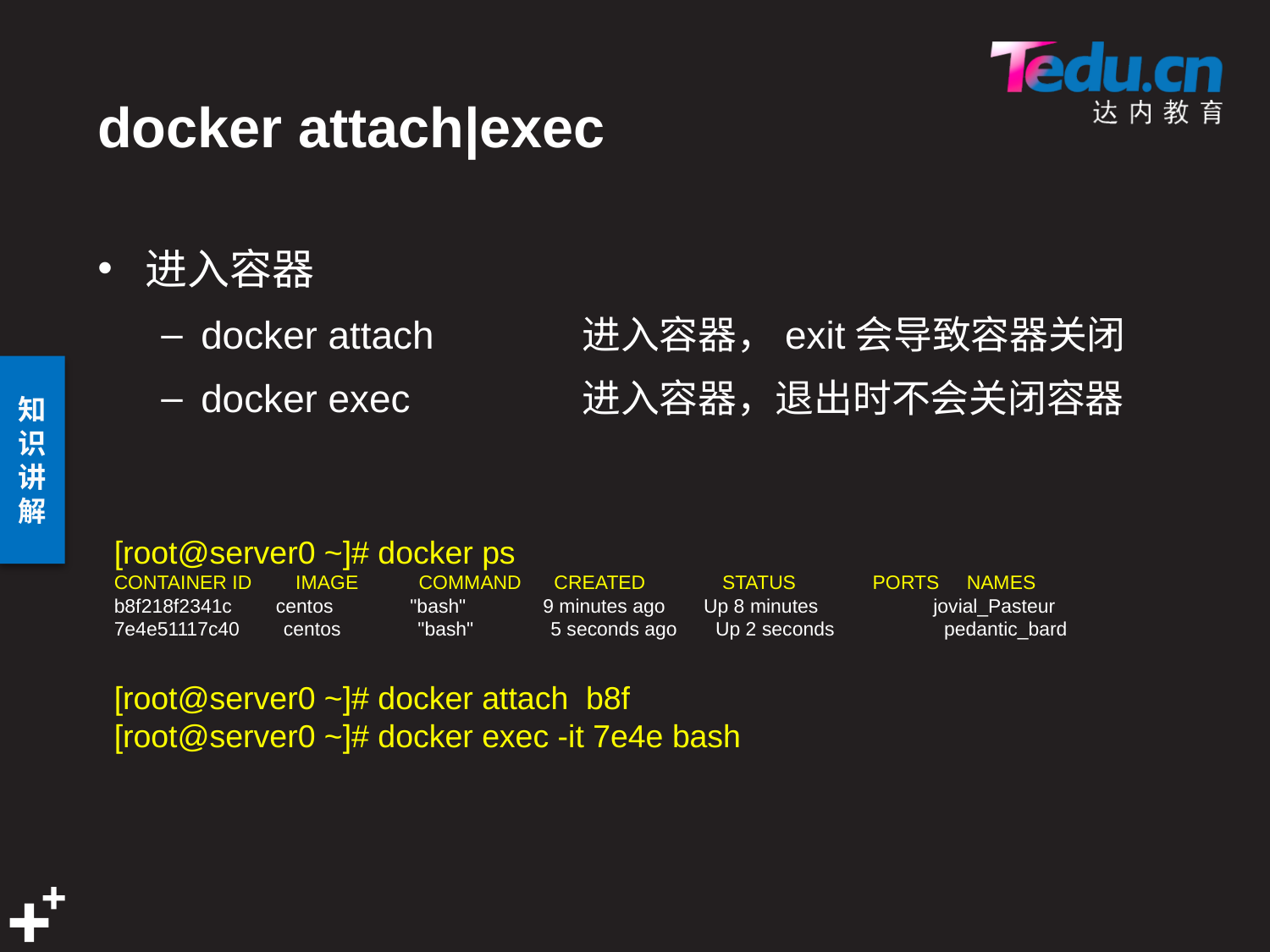

# docker attach|exec
进入容器
docker attach		进入容器，exit会导致容器关闭
docker exec		进入容器，退出时不会关闭容器
[root@server0 ~]# docker ps
CONTAINER ID        IMAGE           COMMAND      CREATED              STATUS              PORTS     NAMES
b8f218f2341c        centos              "bash"              9 minutes ago       Up 8 minutes                     jovial_Pasteur
7e4e51117c40        centos              "bash"              5 seconds ago       Up 2 seconds                    pedantic_bard

[root@server0 ~]# docker attach  b8f
[root@server0 ~]# docker exec -it 7e4e bash